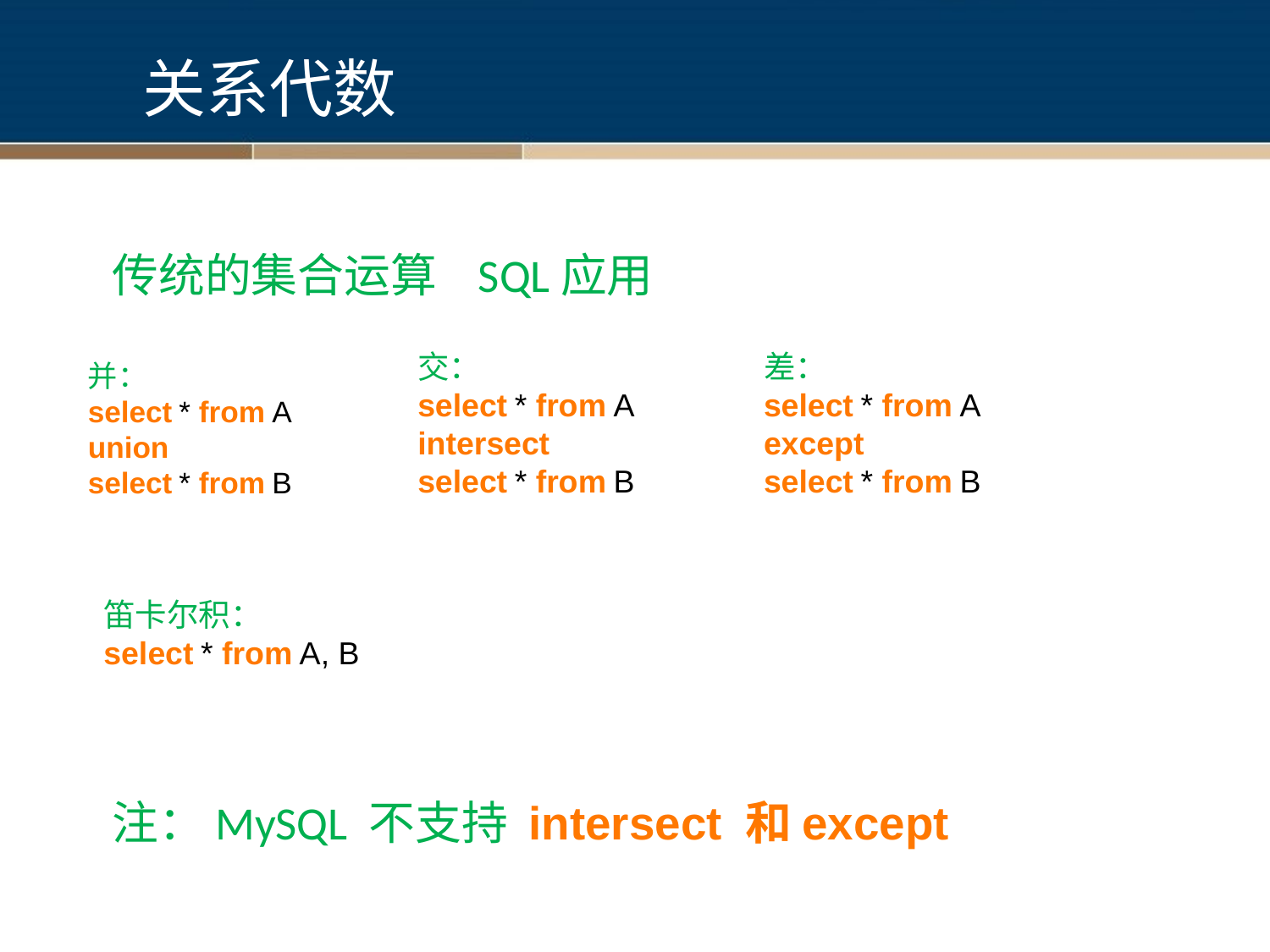

# 关系代数
传统的集合运算   SQL应用

并：
select * from A
union
select * from B

注：MySQL 不支持 intersect 和except

交：
select * from A
intersect
select * from B
差：
select * from A
except
select * from B
笛卡尔积：
select * from A, B